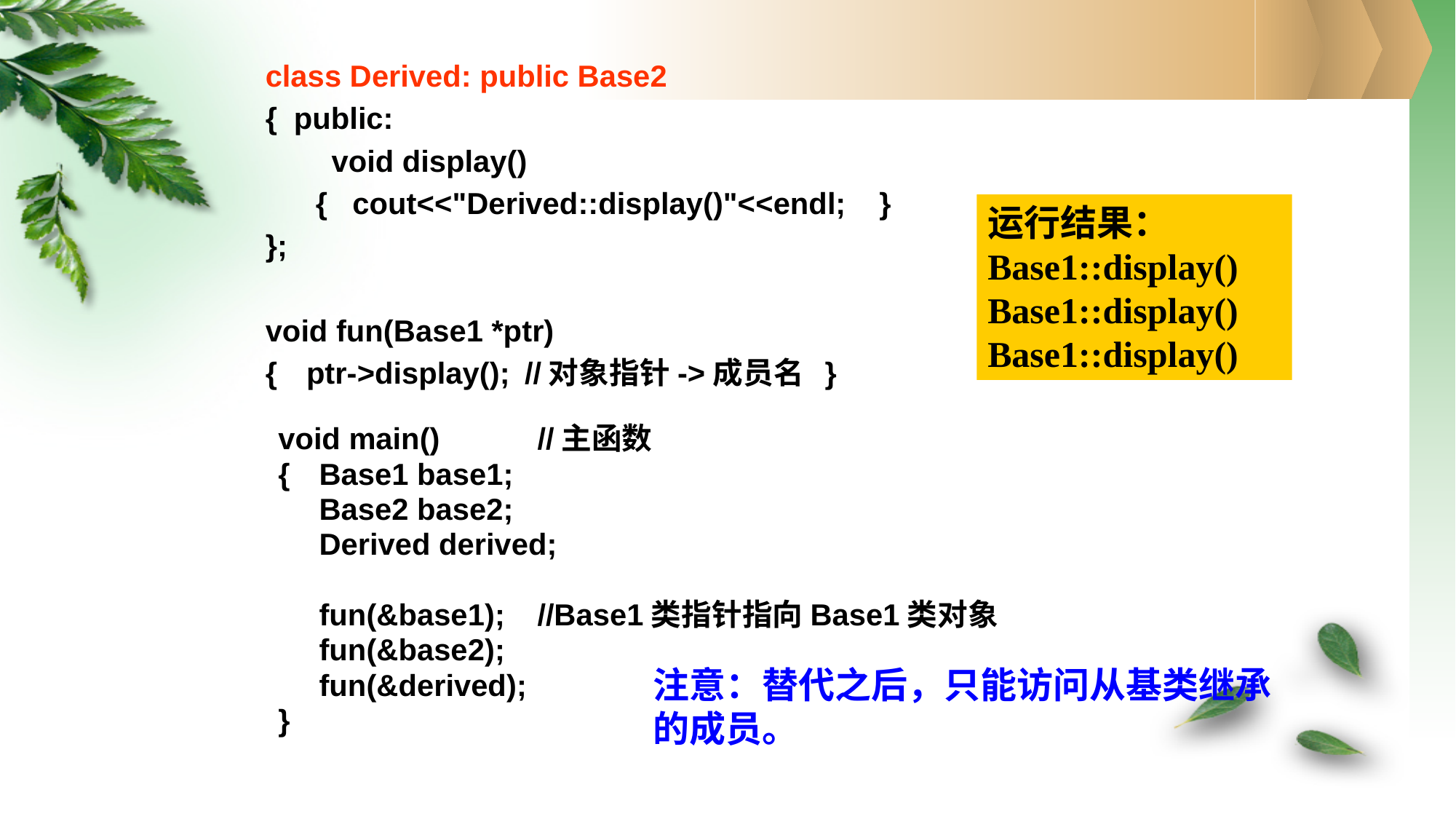

class Derived: public Base2
{  public:
	   void display()
      {   cout<<"Derived::display()"<<endl;    }
};

void fun(Base1 *ptr)
{	ptr->display();	//对象指针->成员名  }
运行结果：
Base1::display()
Base1::display()
Base1::display()
void main()	//主函数
{	Base1 base1;
	Base2 base2;
	Derived derived;

	fun(&base1);	//Base1类指针指向Base1类对象
	fun(&base2);
	fun(&derived);
}
注意：替代之后，只能访问从基类继承的成员。